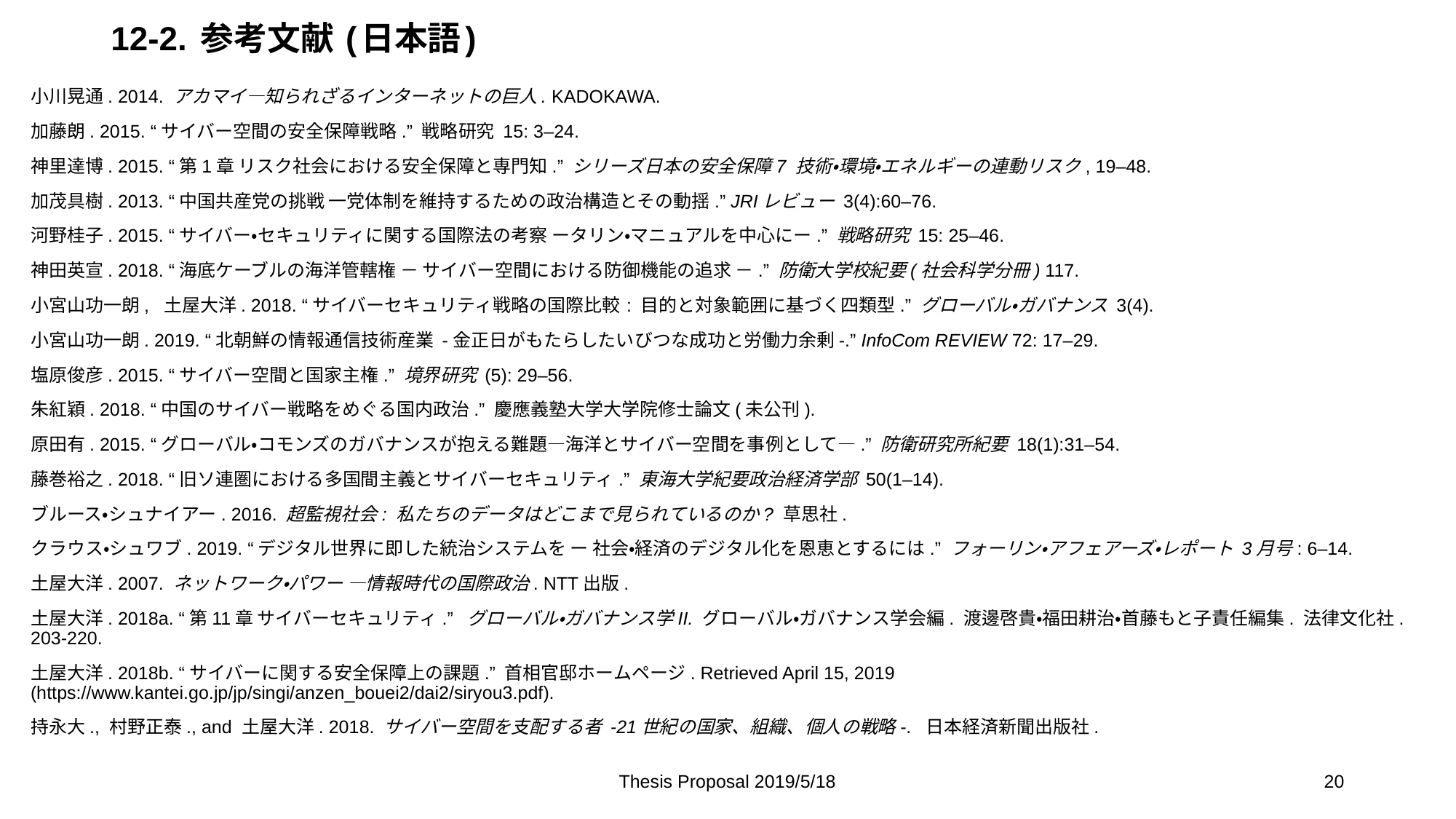

# 12-2. 参考文献 (日本語)
小川晃通. 2014. アカマイ―知られざるインターネットの巨人. KADOKAWA.
加藤朗. 2015. “サイバー空間の安全保障戦略.” 戦略研究 15: 3–24.
神里達博. 2015. “第1章 リスク社会における安全保障と専門知.” シリーズ日本の安全保障7 技術・環境・エネルギーの連動リスク, 19–48.
加茂具樹. 2013. “中国共産党の挑戦 一党体制を維持するための政治構造とその動揺.” JRIレビュー 3(4):60–76.
河野桂子. 2015. “サイバー・セキュリティに関する国際法の考察 ータリン・マニュアルを中心にー.” 戦略研究 15: 25–46.
神田英宣. 2018. “海底ケーブルの海洋管轄権 － サイバー空間における防御機能の追求 －.” 防衛大学校紀要(社会科学分冊) 117.
小宮山功一朗,  土屋大洋. 2018. “サイバーセキュリティ戦略の国際比較 : 目的と対象範囲に基づく四類型.” グローバル・ガバナンス 3(4).
小宮山功一朗. 2019. “北朝鮮の情報通信技術産業 -金正日がもたらしたいびつな成功と労働力余剰-.” InfoCom REVIEW 72: 17–29.
塩原俊彦. 2015. “サイバー空間と国家主権.” 境界研究 (5): 29–56.
朱紅穎. 2018. “中国のサイバー戦略をめぐる国内政治.” 慶應義塾大学大学院修士論文(未公刊).
原田有. 2015. “グローバル・コモンズのガバナンスが抱える難題―海洋とサイバー空間を事例として―.” 防衛研究所紀要 18(1):31–54.
藤巻裕之. 2018. “旧ソ連圏における多国間主義とサイバーセキュリティ.” 東海大学紀要政治経済学部 50(1–14).
ブルース・シュナイアー. 2016. 超監視社会: 私たちのデータはどこまで見られているのか? 草思社.
クラウス・シュワブ. 2019. “デジタル世界に即した統治システムを ー 社会・経済のデジタル化を恩恵とするには.” フォーリン・アフェアーズ・レポート 3月号: 6–14.
土屋大洋. 2007. ネットワーク・パワー ―情報時代の国際政治. NTT出版.
土屋大洋. 2018a. “第11章 サイバーセキュリティ.”  グローバル・ガバナンス学II. グローバル・ガバナンス学会編. 渡邊啓貴・福田耕治・首藤もと子責任編集. 法律文化社. 203-220.
土屋大洋. 2018b. “サイバーに関する安全保障上の課題.” 首相官邸ホームページ. Retrieved April 15, 2019 (https://www.kantei.go.jp/jp/singi/anzen_bouei2/dai2/siryou3.pdf).
持永大., 村野正泰., and 土屋大洋. 2018. サイバー空間を支配する者 -21世紀の国家、組織、個人の戦略-.  日本経済新聞出版社.

Thesis Proposal 2019/5/18
20